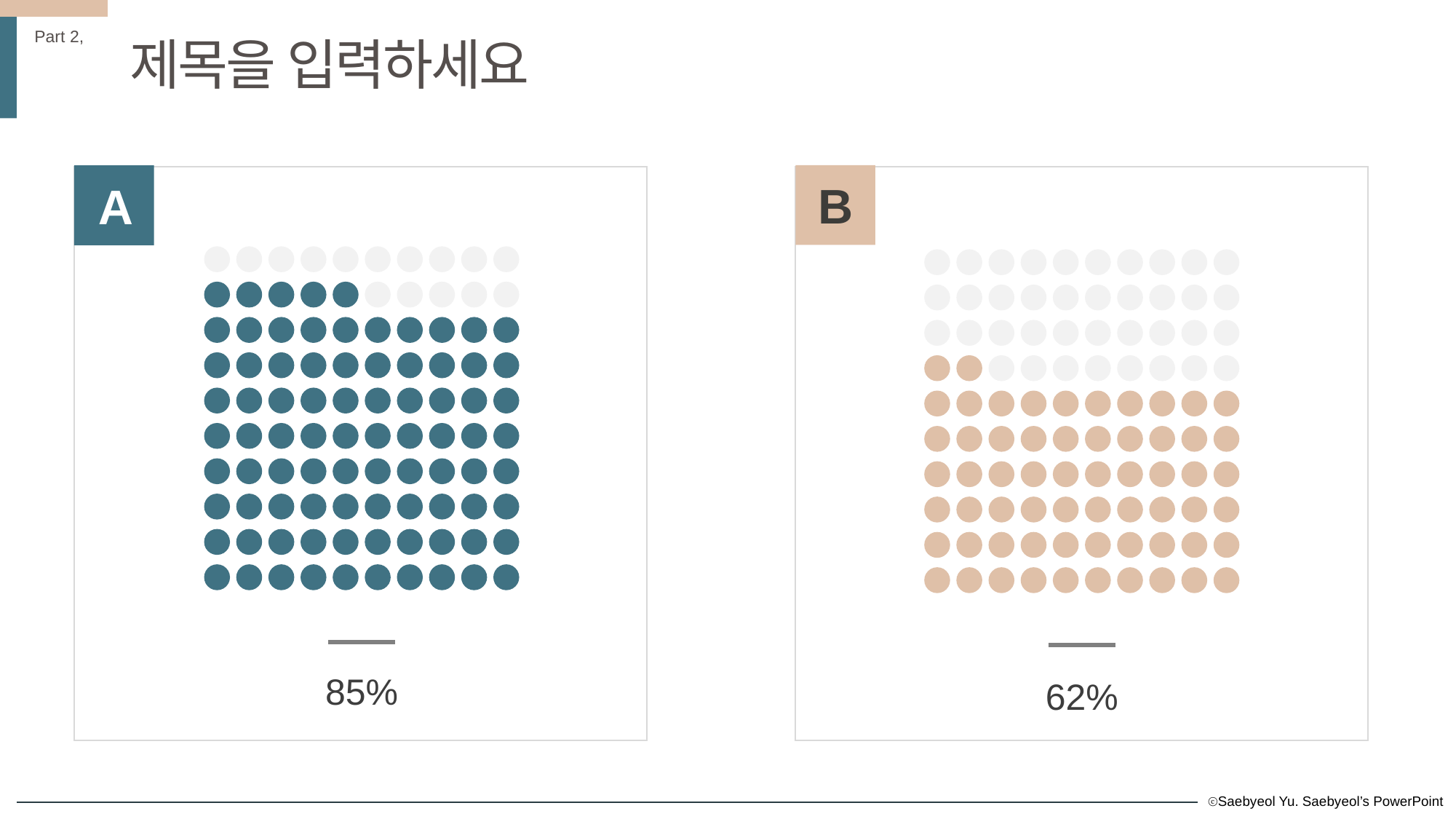

Part 2,
제목을 입력하세요

B

A

85%
62%